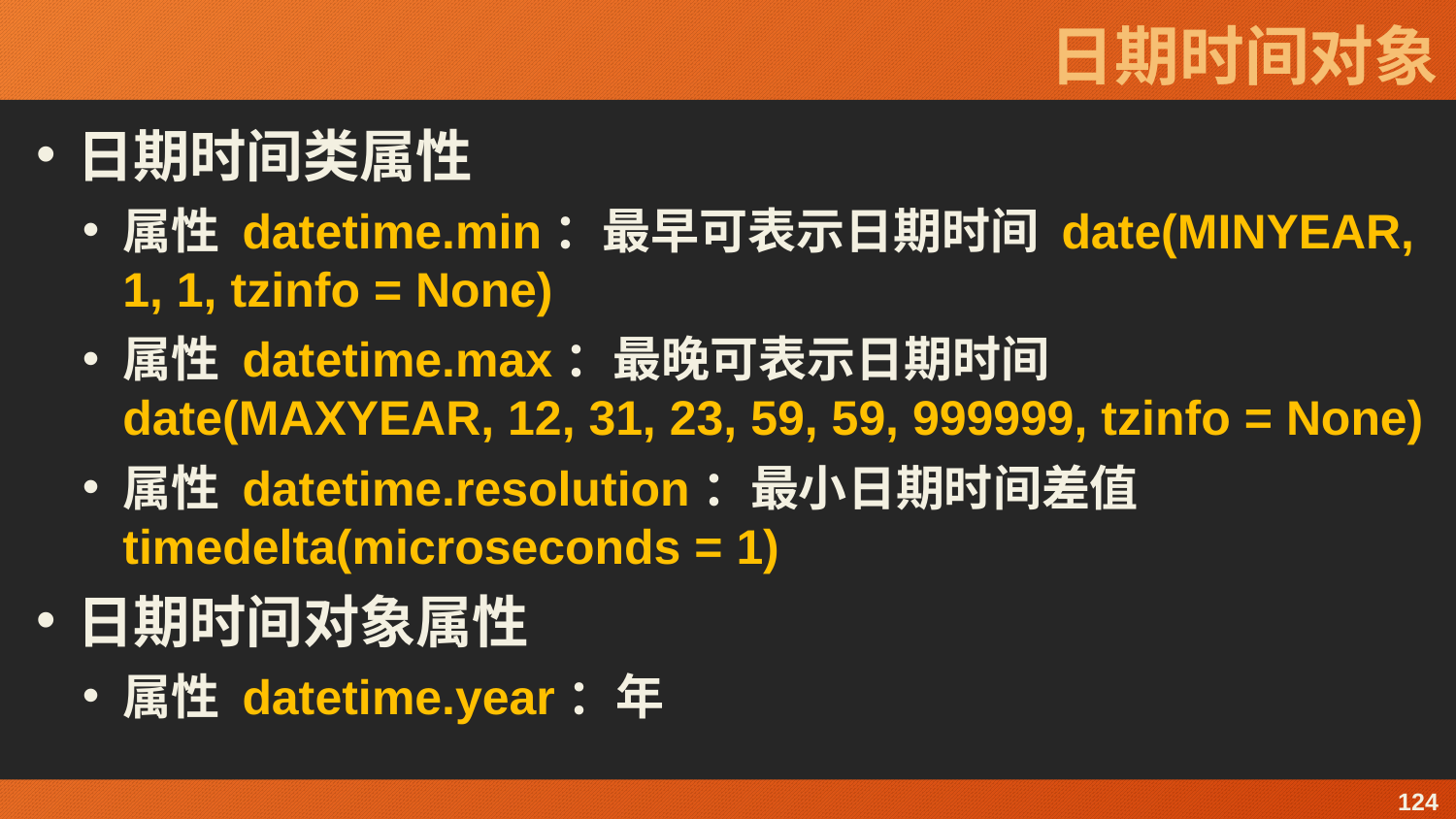

# 日期时间对象
日期时间类属性
属性 datetime.min：最早可表示日期时间 date(MINYEAR, 1, 1, tzinfo = None)
属性 datetime.max：最晚可表示日期时间 date(MAXYEAR, 12, 31, 23, 59, 59, 999999, tzinfo = None)
属性 datetime.resolution：最小日期时间差值 timedelta(microseconds = 1)
日期时间对象属性
属性 datetime.year：年
124